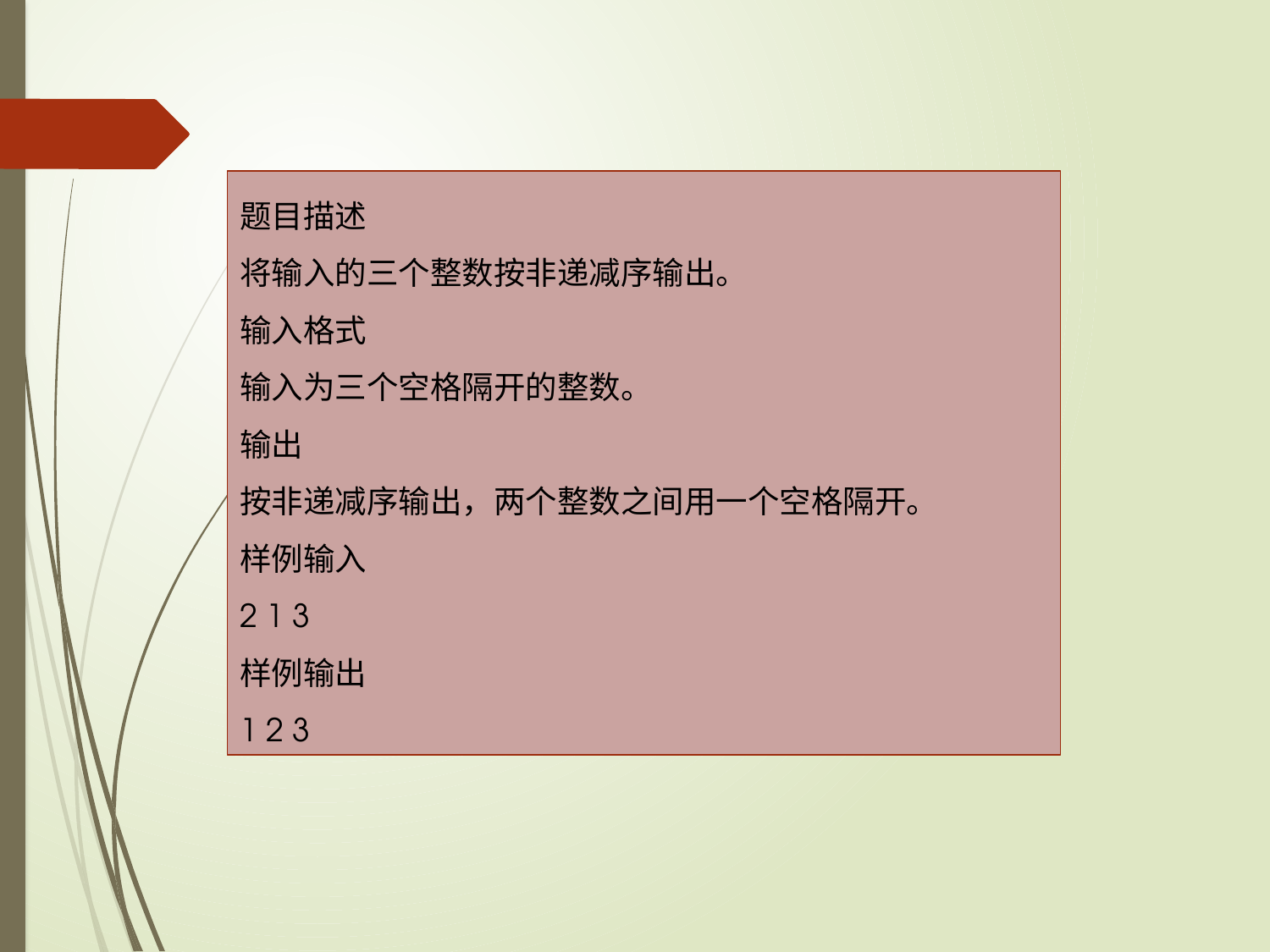

题目描述
将输入的三个整数按非递减序输出。
输入格式
输入为三个空格隔开的整数。
输出
按非递减序输出，两个整数之间用一个空格隔开。
样例输入
2 1 3
样例输出
1 2 3